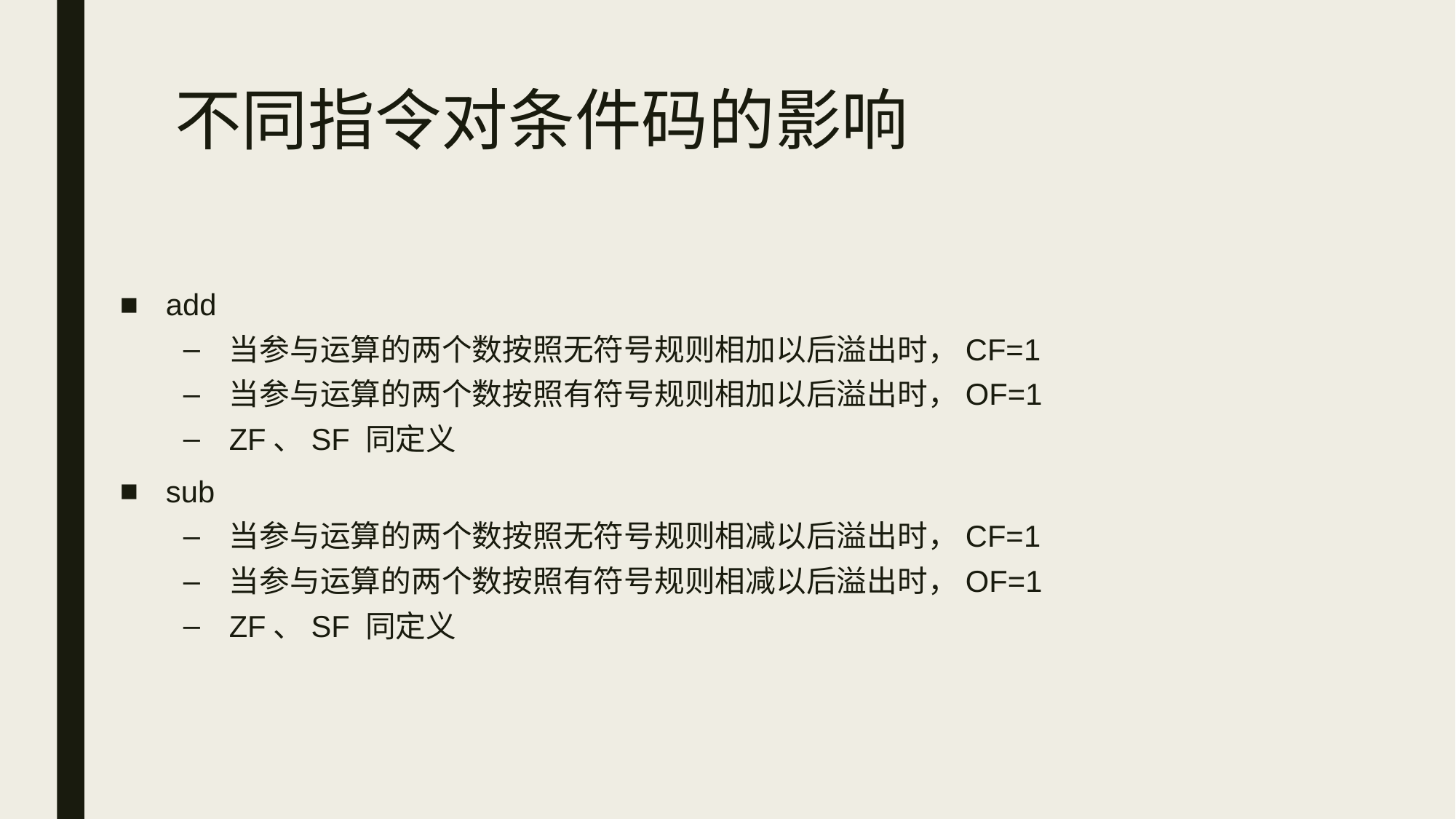

# 不同指令对条件码的影响
add
当参与运算的两个数按照无符号规则相加以后溢出时，CF=1
当参与运算的两个数按照有符号规则相加以后溢出时，OF=1
ZF、SF 同定义
sub
当参与运算的两个数按照无符号规则相减以后溢出时，CF=1
当参与运算的两个数按照有符号规则相减以后溢出时，OF=1
ZF、SF 同定义